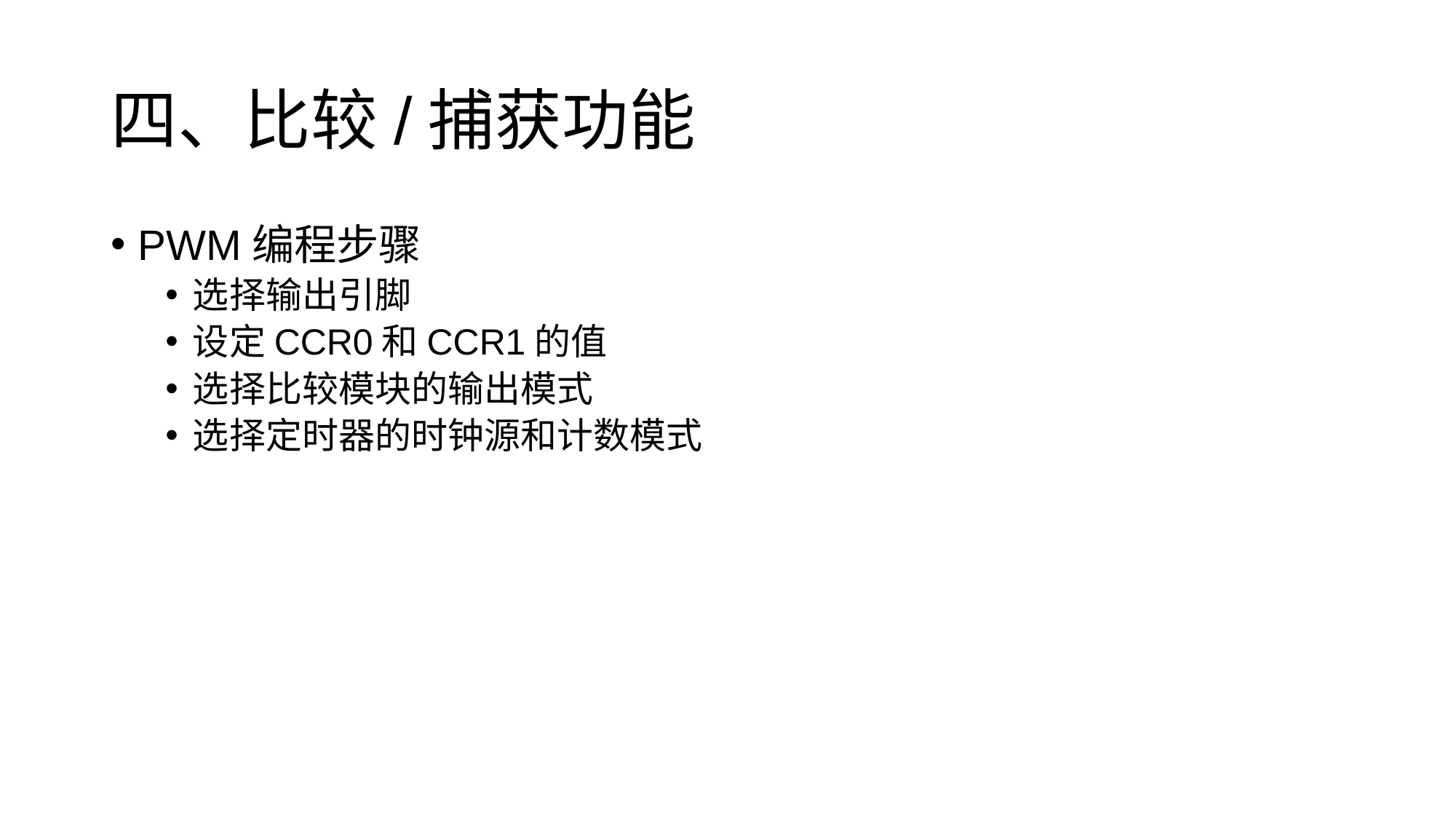

# 四、比较/捕获功能
PWM编程步骤
选择输出引脚
设定CCR0和CCR1的值
选择比较模块的输出模式
选择定时器的时钟源和计数模式